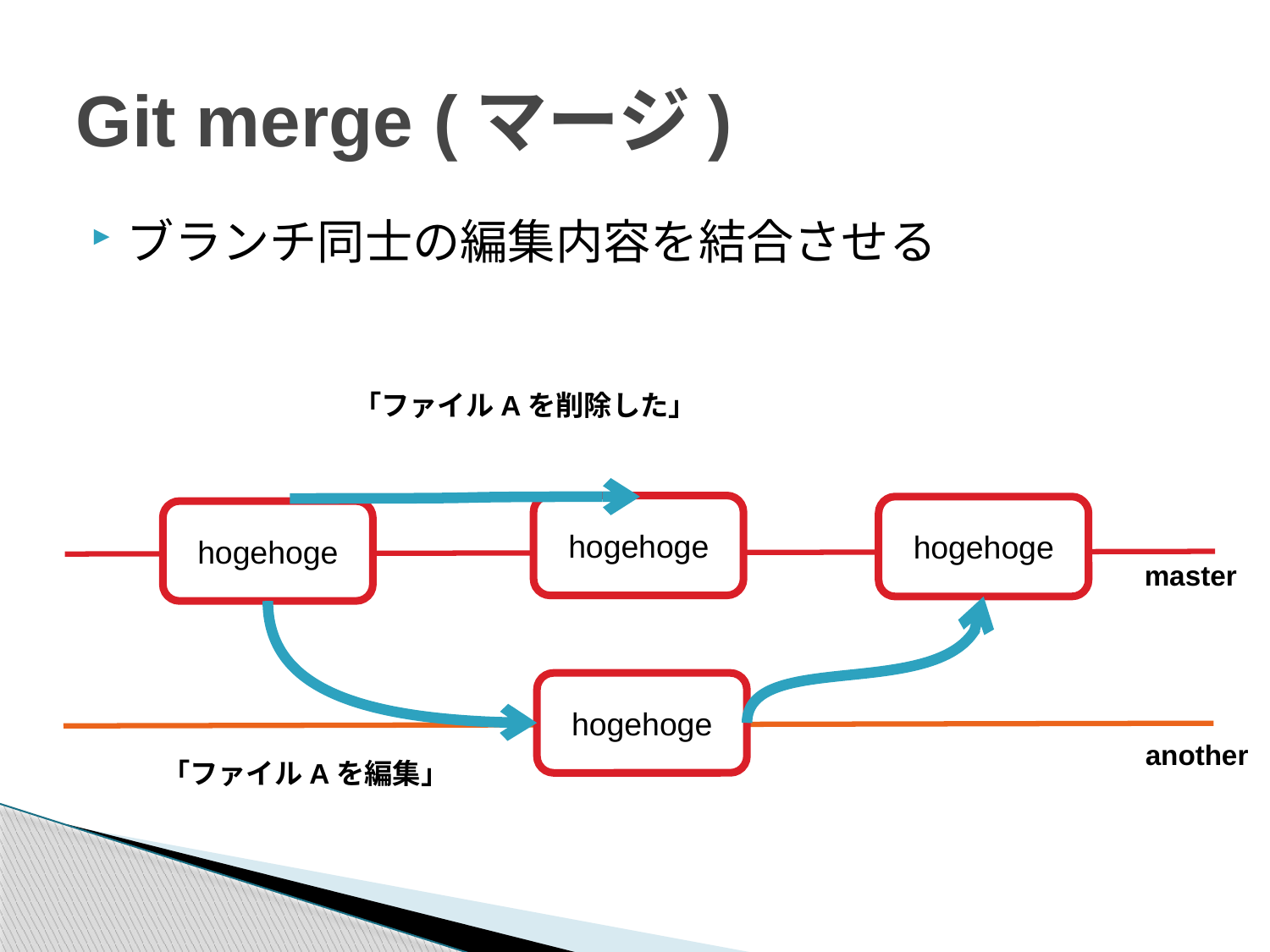

# Git merge (マージ)
ブランチ同士の編集内容を結合させる
「ファイルAを削除した」
hogehoge
hogehoge
hogehoge
master
hogehoge
another
「ファイルAを編集」